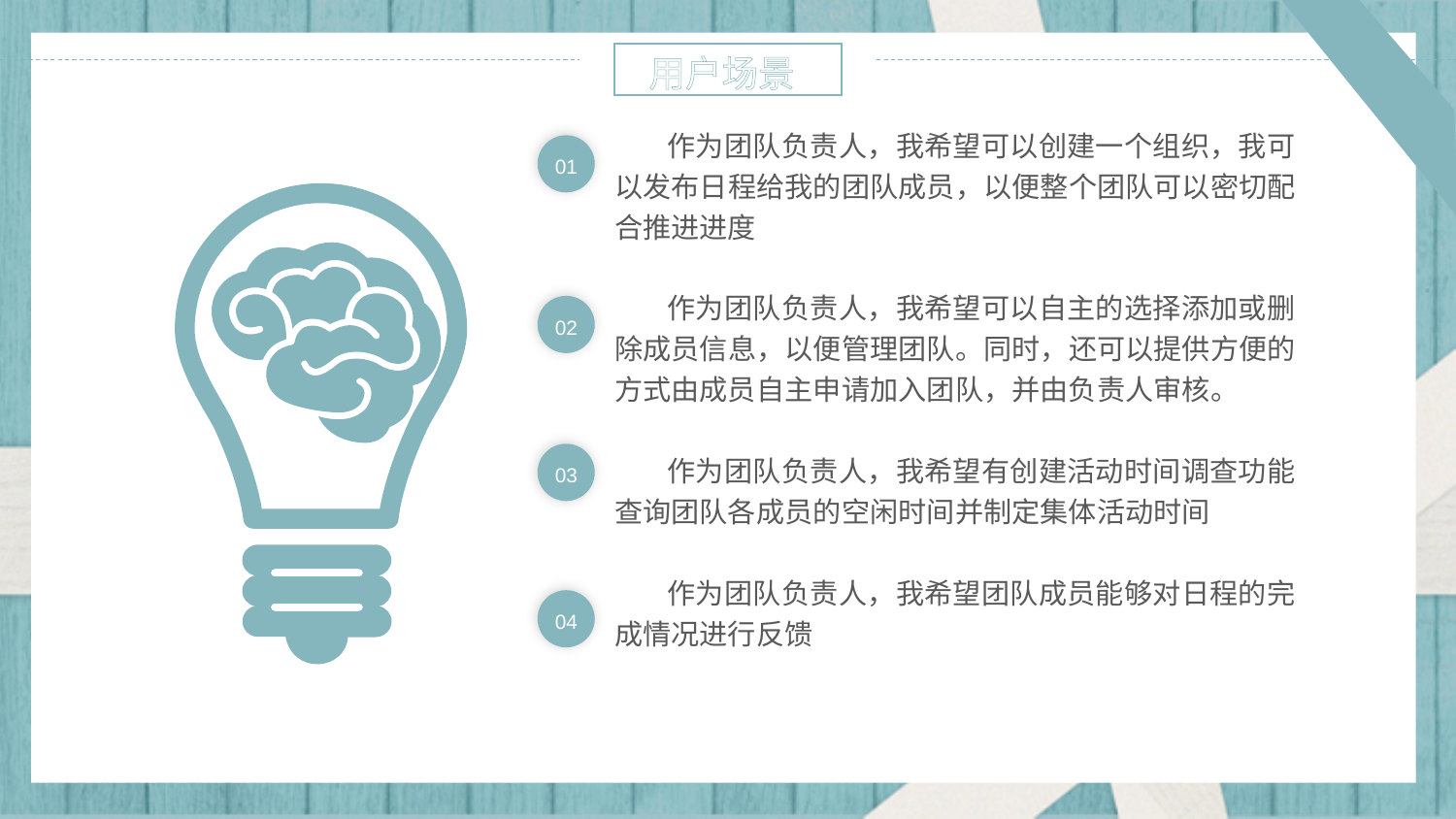

用户场景
       作为团队负责人，我希望可以创建一个组织，我可以发布日程给我的团队成员，以便整个团队可以密切配合推进进度

       作为团队负责人，我希望可以自主的选择添加或删除成员信息，以便管理团队。同时，还可以提供方便的方式由成员自主申请加入团队，并由负责人审核。

       作为团队负责人，我希望有创建活动时间调查功能查询团队各成员的空闲时间并制定集体活动时间

       作为团队负责人，我希望团队成员能够对日程的完成情况进行反馈
01

02
03

04